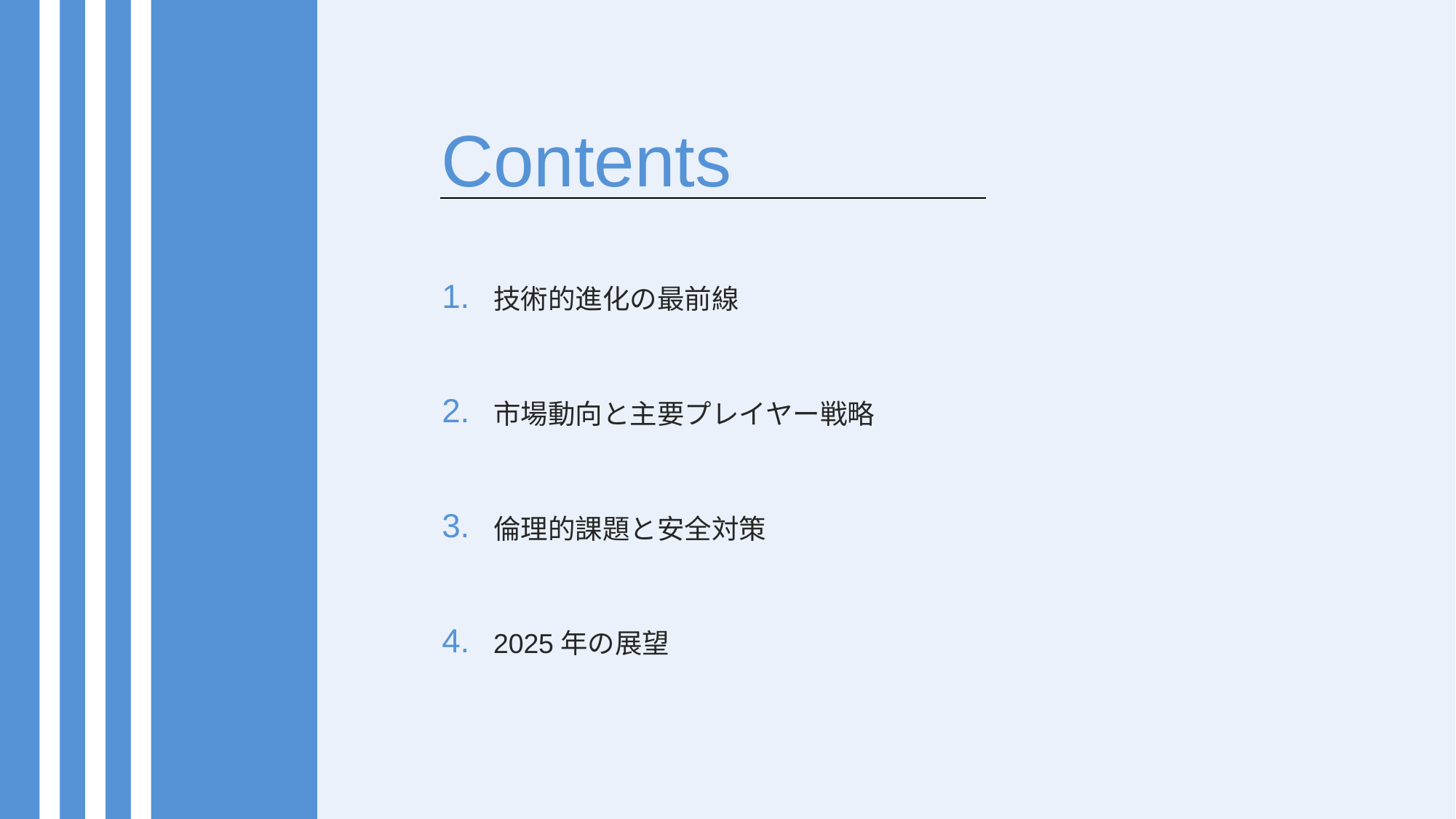

Contents
1.
技術的進化の最前線
2.
市場動向と主要プレイヤー戦略
3.
倫理的課題と安全対策
4.
2025年の展望